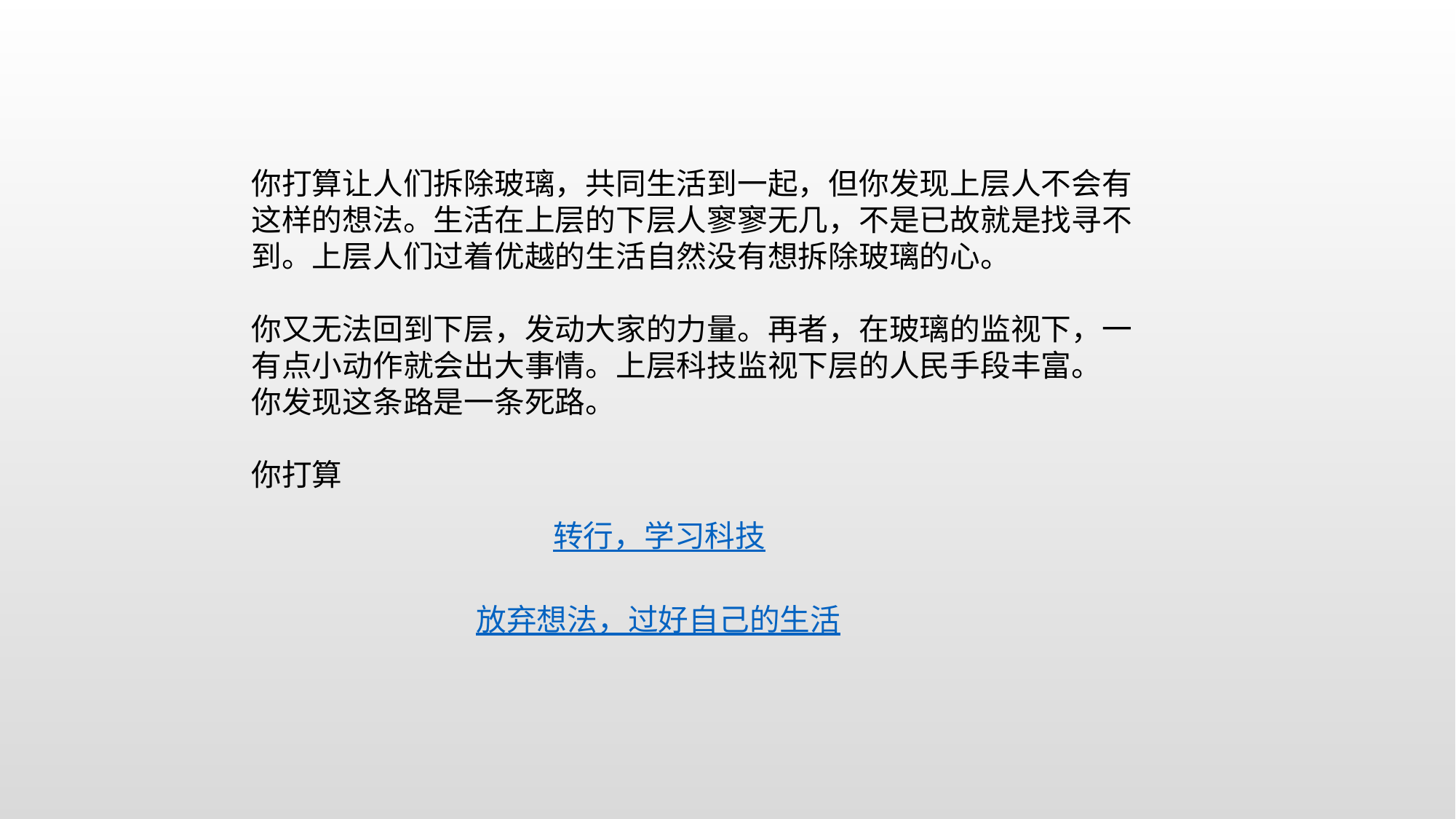

你打算让人们拆除玻璃，共同生活到一起，但你发现上层人不会有这样的想法。生活在上层的下层人寥寥无几，不是已故就是找寻不到。上层人们过着优越的生活自然没有想拆除玻璃的心。

你又无法回到下层，发动大家的力量。再者，在玻璃的监视下，一有点小动作就会出大事情。上层科技监视下层的人民手段丰富。
你发现这条路是一条死路。

你打算
转行，学习科技
放弃想法，过好自己的生活